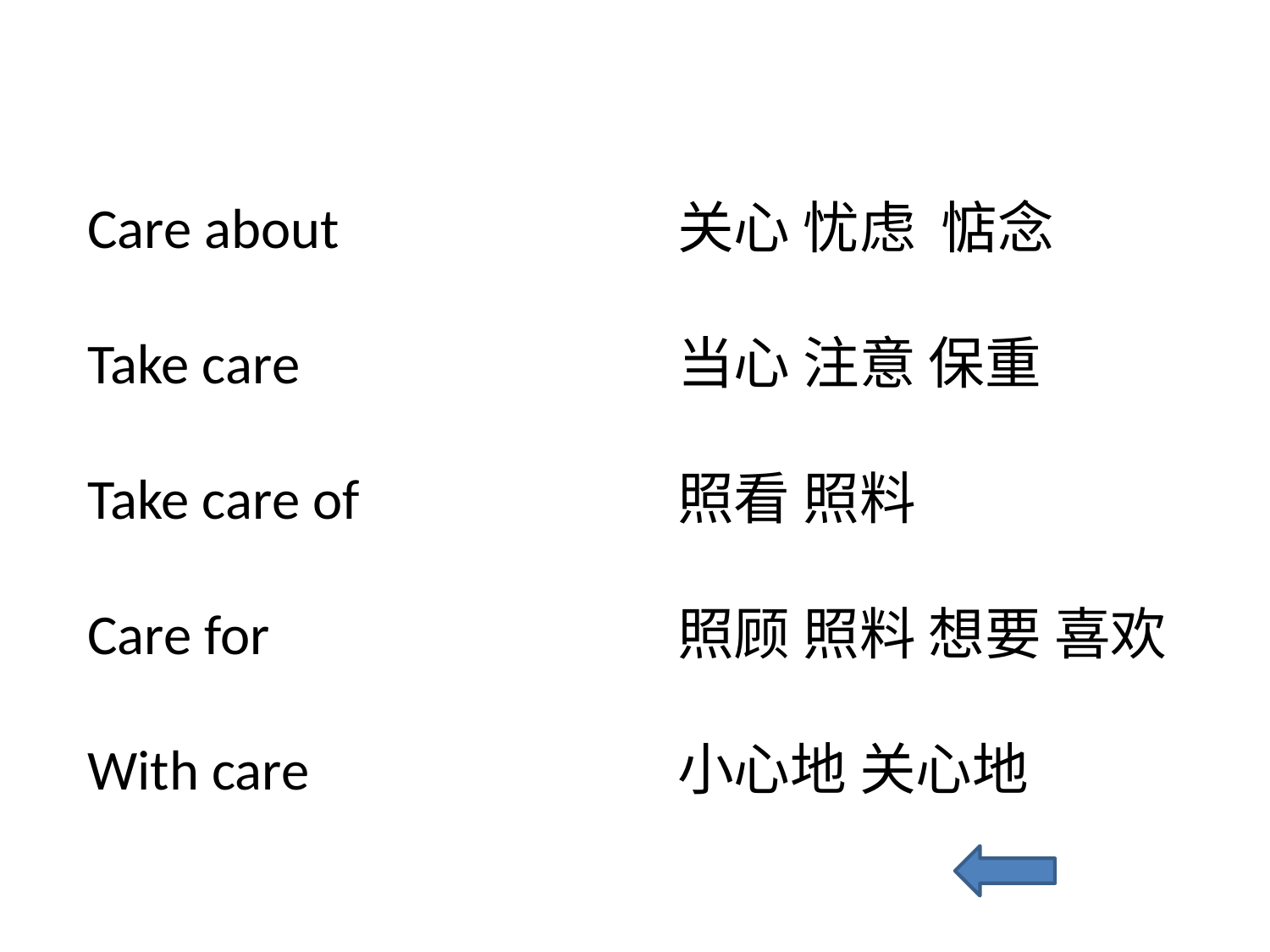

Care about

Take care

Take care of

Care for

With care
关心 忧虑  惦念

当心 注意 保重

照看 照料

照顾 照料 想要 喜欢

小心地 关心地